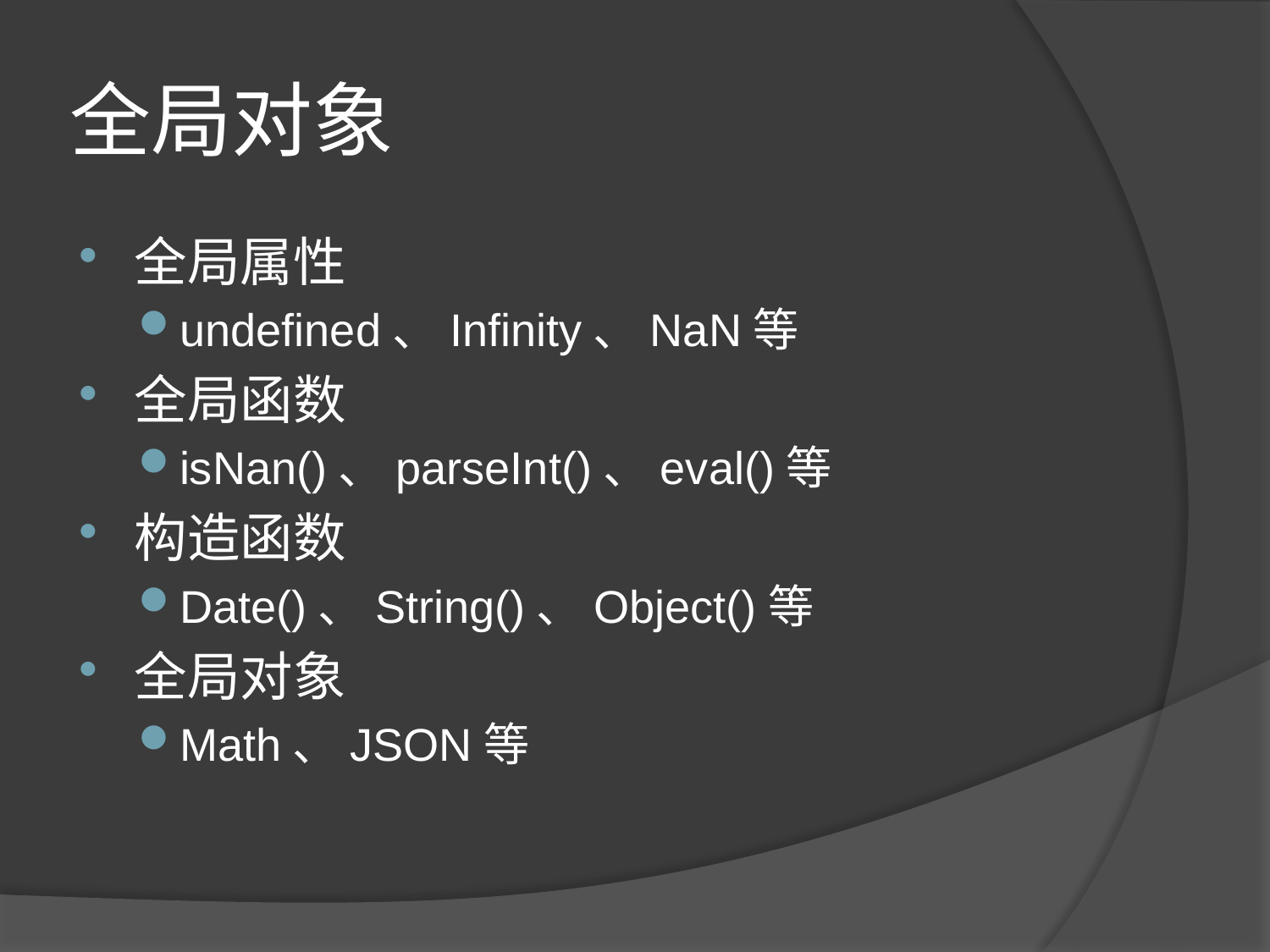

# 全局对象
全局属性
undefined、Infinity、NaN等
全局函数
isNan()、parseInt()、eval()等
构造函数
Date()、String()、Object()等
全局对象
Math、JSON等